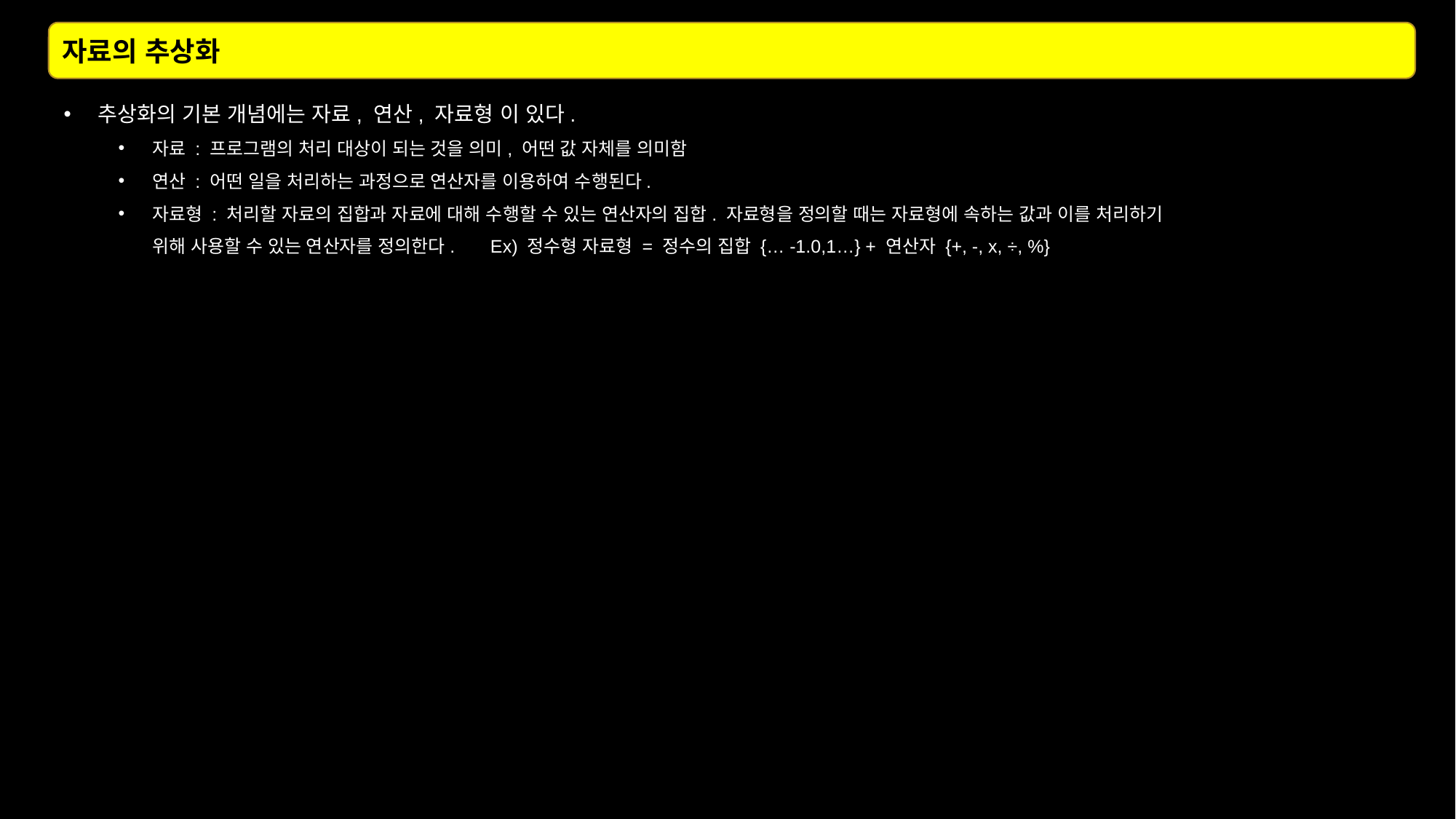

자료의 추상화
추상화의 기본 개념에는 자료, 연산, 자료형 이 있다.
자료 : 프로그램의 처리 대상이 되는 것을 의미, 어떤 값 자체를 의미함
연산 : 어떤 일을 처리하는 과정으로 연산자를 이용하여 수행된다.
자료형 : 처리할 자료의 집합과 자료에 대해 수행할 수 있는 연산자의 집합. 자료형을 정의할 때는 자료형에 속하는 값과 이를 처리하기 위해 사용할 수 있는 연산자를 정의한다.       Ex) 정수형 자료형 = 정수의 집합 {… -1.0,1…} + 연산자 {+, -, x, ÷, %}